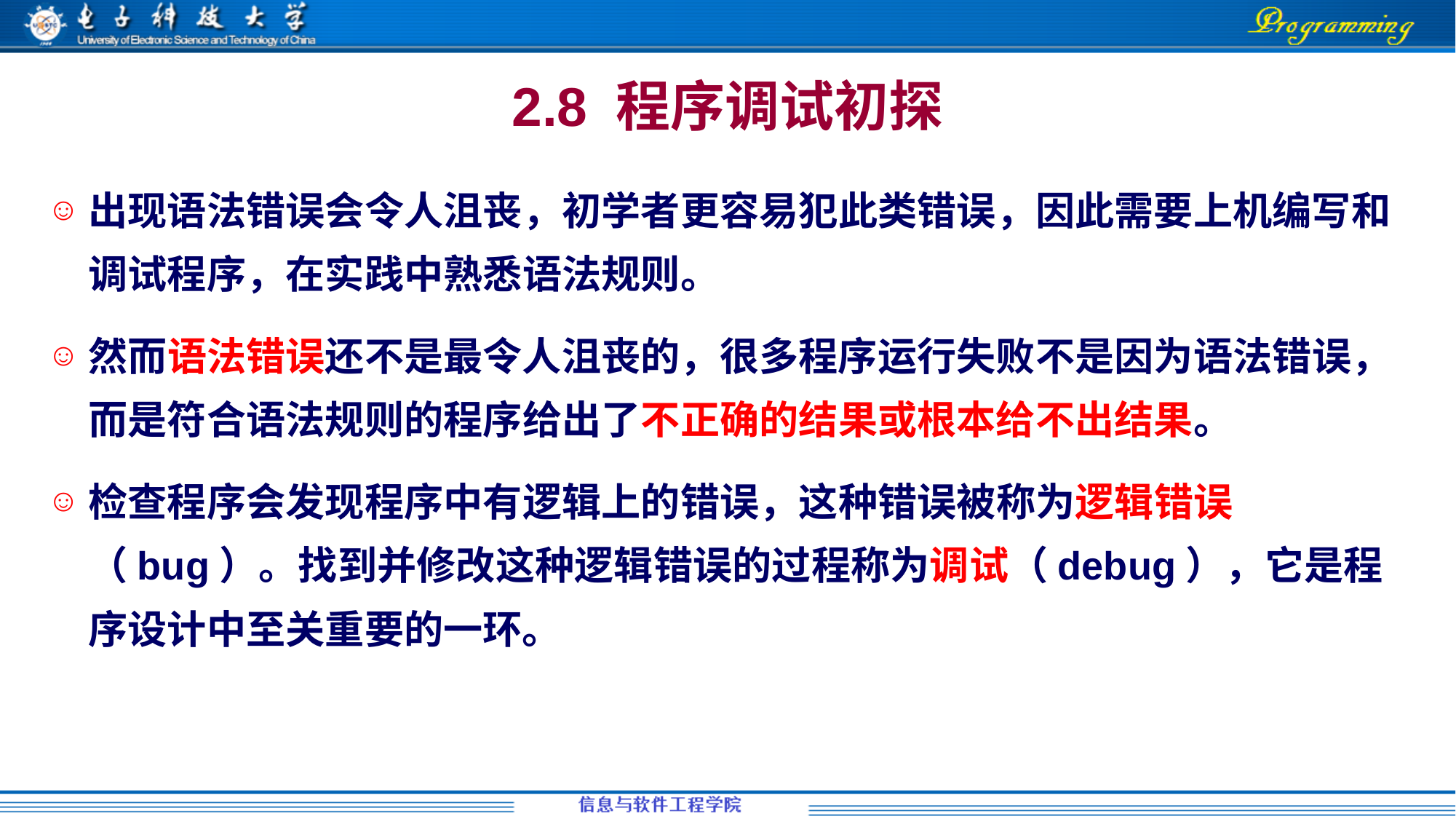

# 2.8 程序调试初探
出现语法错误会令人沮丧，初学者更容易犯此类错误，因此需要上机编写和调试程序，在实践中熟悉语法规则。
然而语法错误还不是最令人沮丧的，很多程序运行失败不是因为语法错误，而是符合语法规则的程序给出了不正确的结果或根本给不出结果。
检查程序会发现程序中有逻辑上的错误，这种错误被称为逻辑错误（bug）。找到并修改这种逻辑错误的过程称为调试（debug），它是程序设计中至关重要的一环。